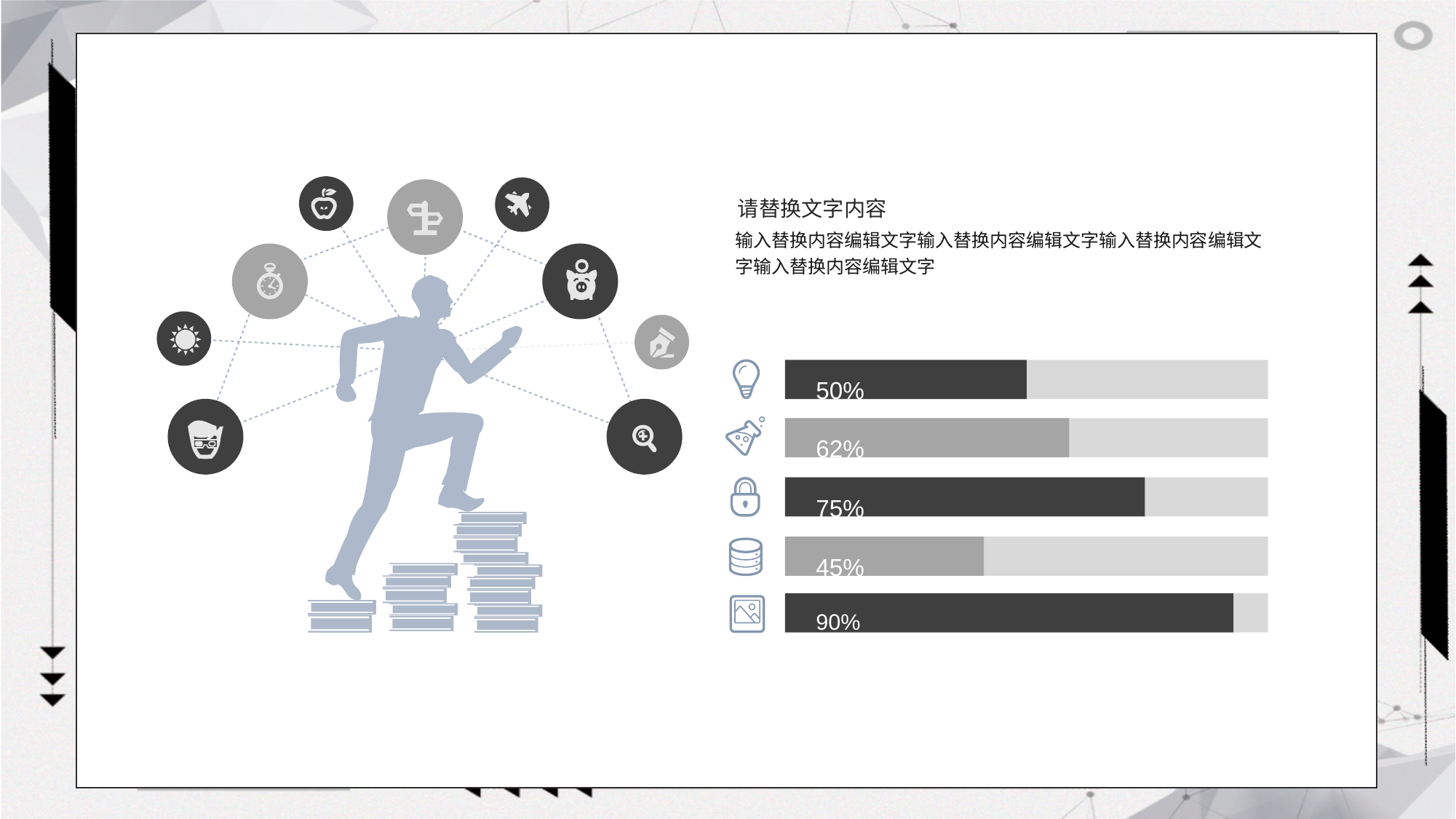

#

请替换文字内容
输入替换内容编辑文字输入替换内容编辑文字输入替换内容编辑文字输入替换内容编辑文字

50%

62%

75%

45%

90%